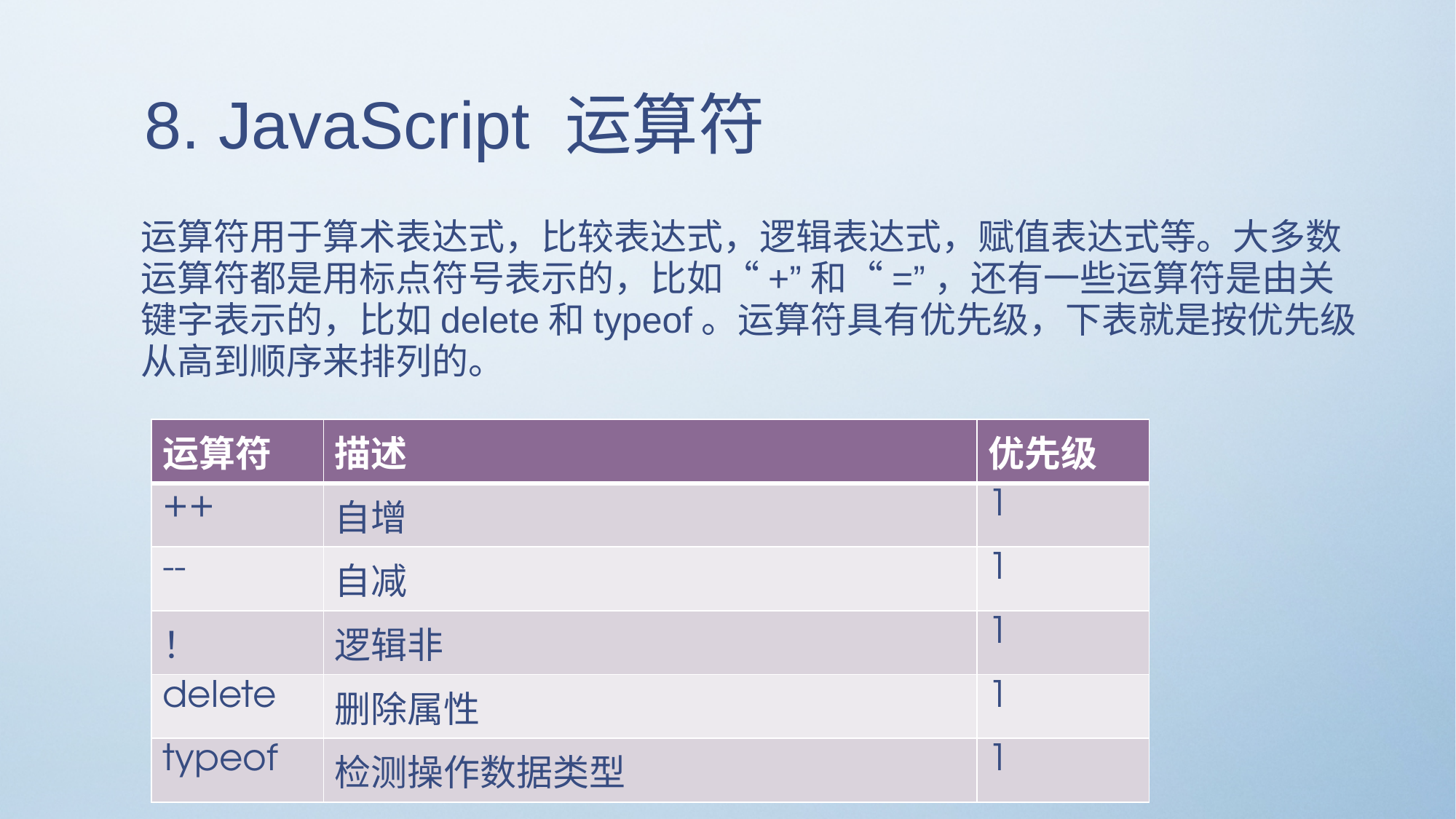

8. JavaScript 运算符
运算符用于算术表达式，比较表达式，逻辑表达式，赋值表达式等。大多数运算符都是用标点符号表示的，比如“+”和“=”，还有一些运算符是由关键字表示的，比如delete和typeof。运算符具有优先级，下表就是按优先级从高到顺序来排列的。
| 运算符 | 描述 | 优先级 |
| --- | --- | --- |
| ++ | 自增 | 1 |
| -- | 自减 | 1 |
| ！ | 逻辑非 | 1 |
| delete | 删除属性 | 1 |
| typeof | 检测操作数据类型 | 1 |